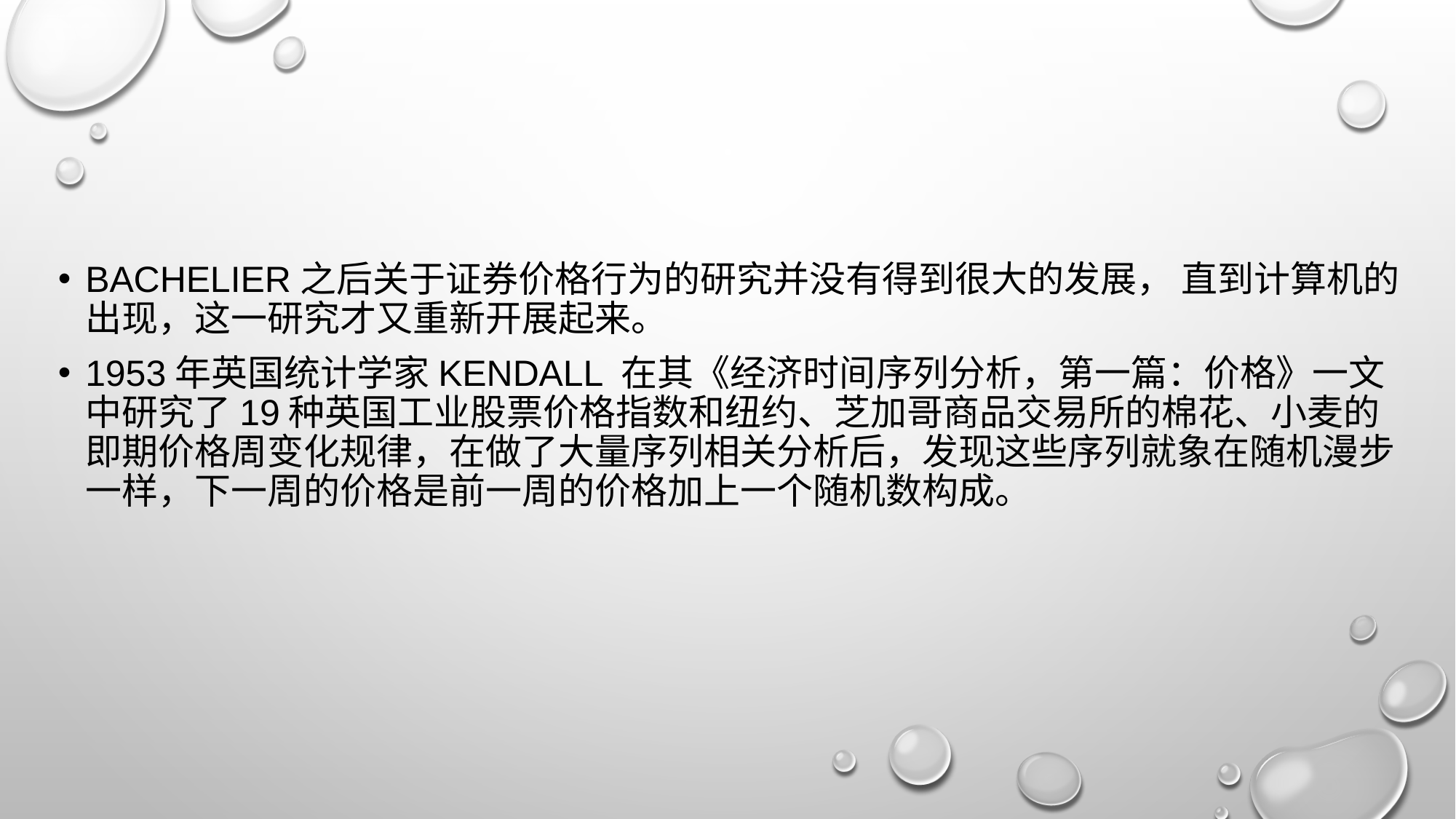

Bachelier之后关于证券价格行为的研究并没有得到很大的发展， 直到计算机的出现，这一研究才又重新开展起来。
1953年英国统计学家Kendall 在其《经济时间序列分析，第一篇：价格》一文中研究了19种英国工业股票价格指数和纽约、芝加哥商品交易所的棉花、小麦的即期价格周变化规律，在做了大量序列相关分析后，发现这些序列就象在随机漫步一样，下一周的价格是前一周的价格加上一个随机数构成。